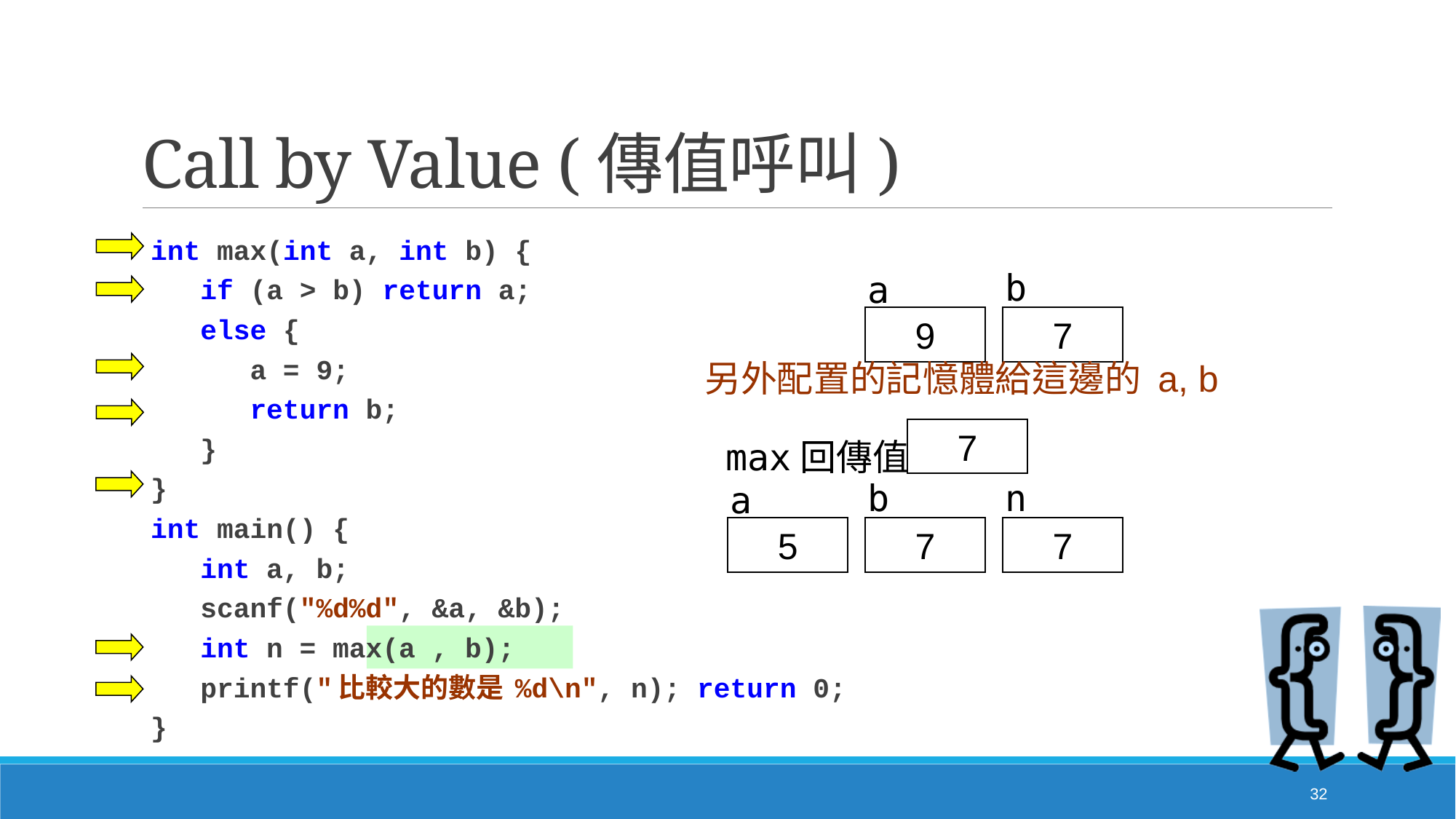

# Call by Value (傳值呼叫)
int max(int a, int b) {
   if (a > b) return a;
   else {
      a = 9;
      return b;
   }
}
int main() {
   int a, b;
   scanf("%d%d", &a, &b);
   int n = max(a , b);
   printf("比較大的數是 %d\n", n); return 0;
}

b
a

9
5
7
另外配置的記憶體給這邊的 a, b

7
max回傳值
b
n

a
5
7
@#*$
7

32